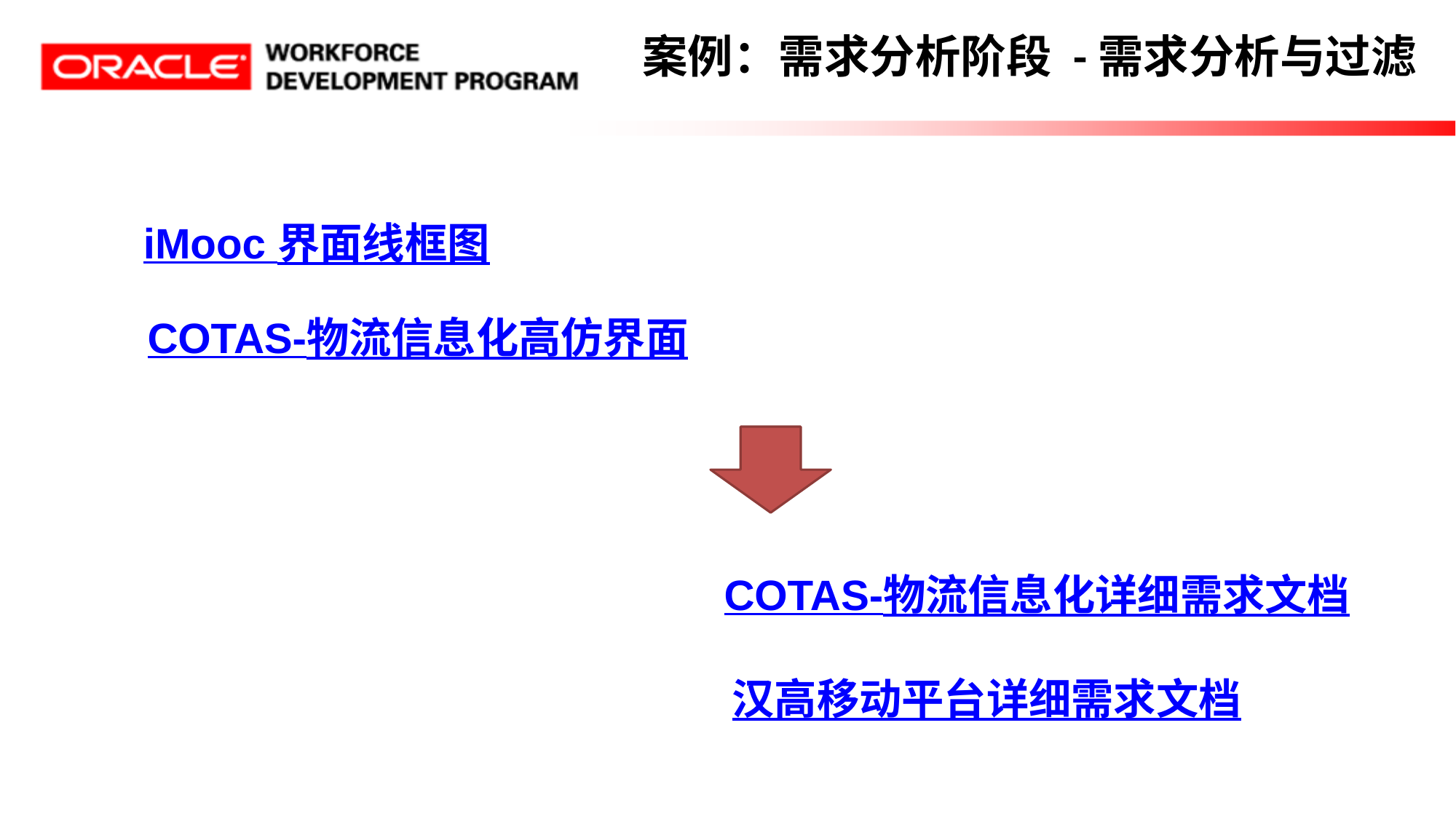

# 案例：需求分析阶段 -需求分析与过滤
iMooc 界面线框图
COTAS-物流信息化高仿界面

COTAS-物流信息化详细需求文档
汉高移动平台详细需求文档